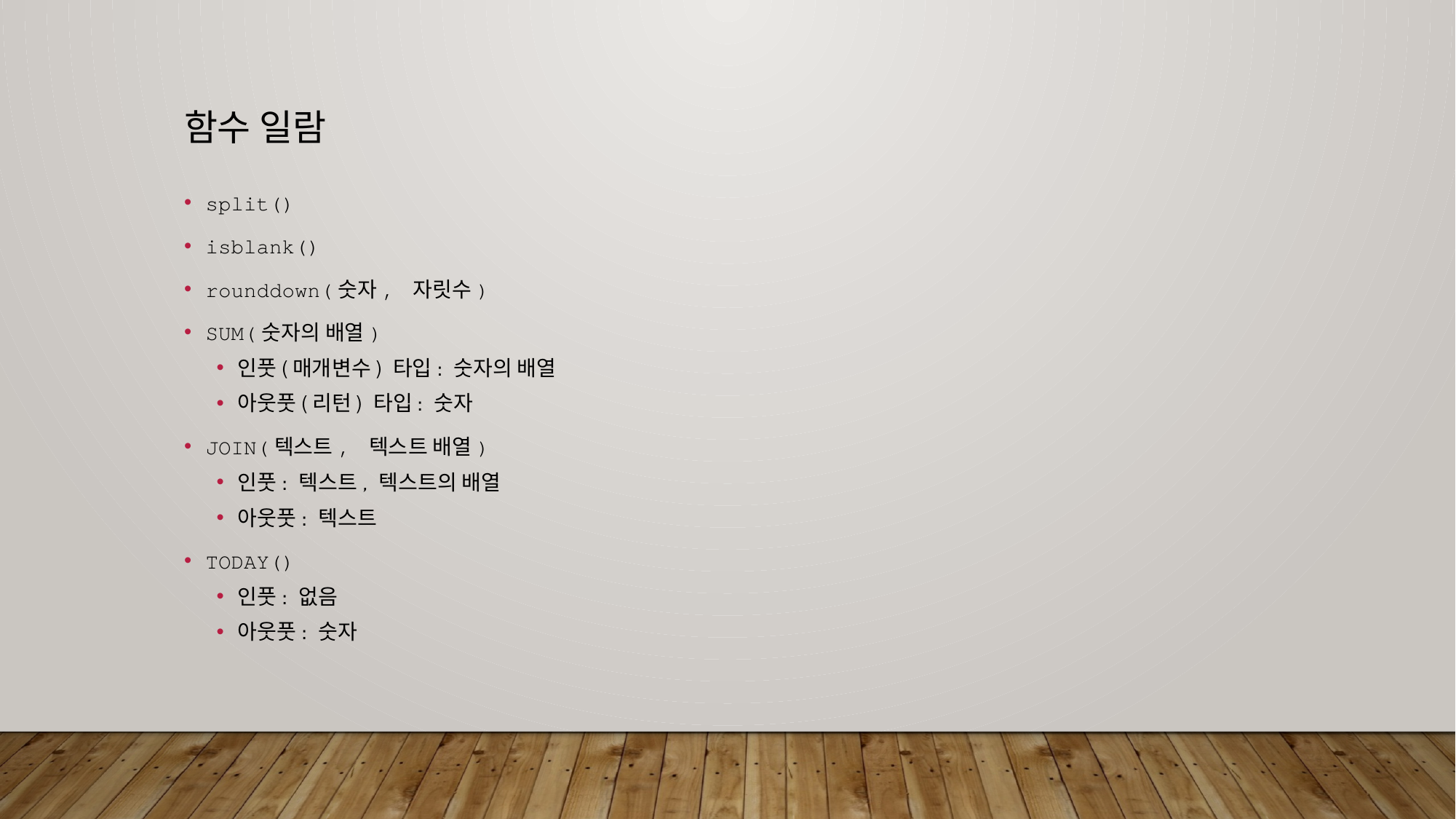

# 함수 일람
split()
isblank()
rounddown(숫자, 자릿수)
SUM(숫자의 배열)
인풋(매개변수) 타입: 숫자의 배열
아웃풋(리턴) 타입: 숫자
JOIN(텍스트, 텍스트 배열)
인풋: 텍스트, 텍스트의 배열
아웃풋: 텍스트
TODAY()
인풋: 없음
아웃풋: 숫자